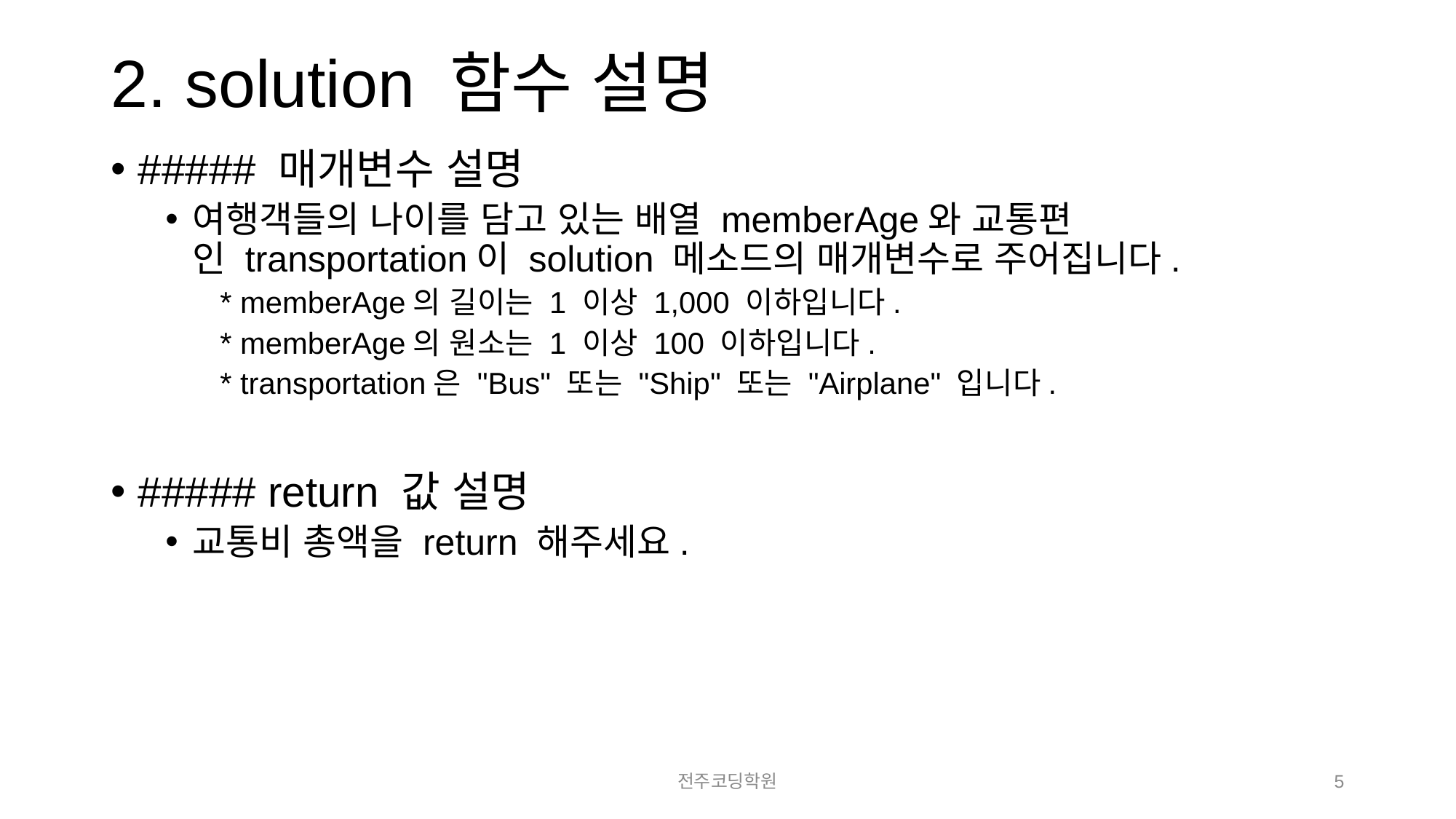

# 2. solution 함수 설명
##### 매개변수 설명
여행객들의 나이를 담고 있는 배열 memberAge와 교통편인 transportation이 solution 메소드의 매개변수로 주어집니다.
* memberAge의 길이는 1 이상 1,000 이하입니다.
* memberAge의 원소는 1 이상 100 이하입니다.
* transportation은 "Bus" 또는 "Ship" 또는 "Airplane" 입니다.

##### return 값 설명
교통비 총액을 return 해주세요.
전주코딩학원
5